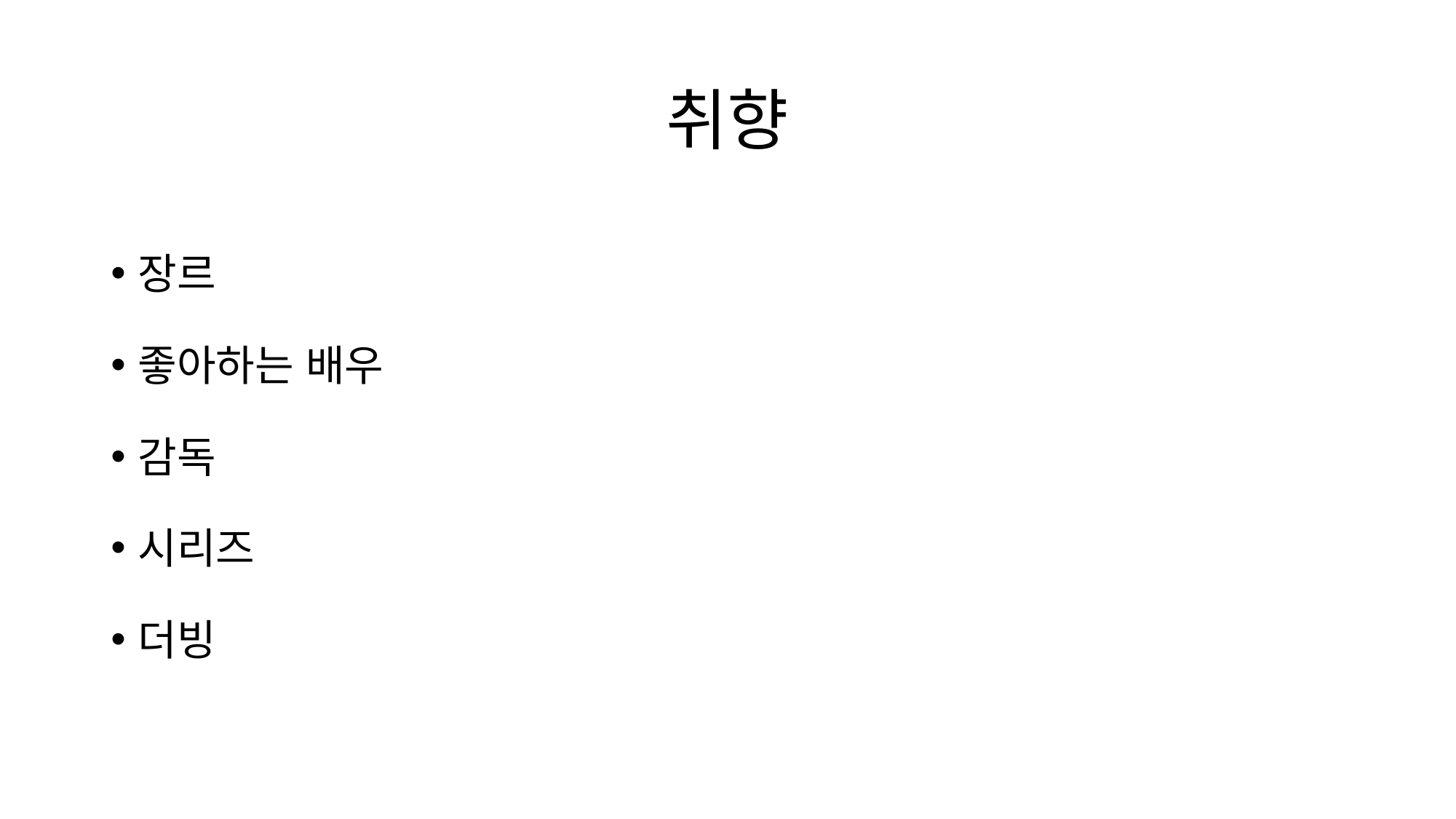

# 취향
장르
좋아하는 배우
감독
시리즈
더빙